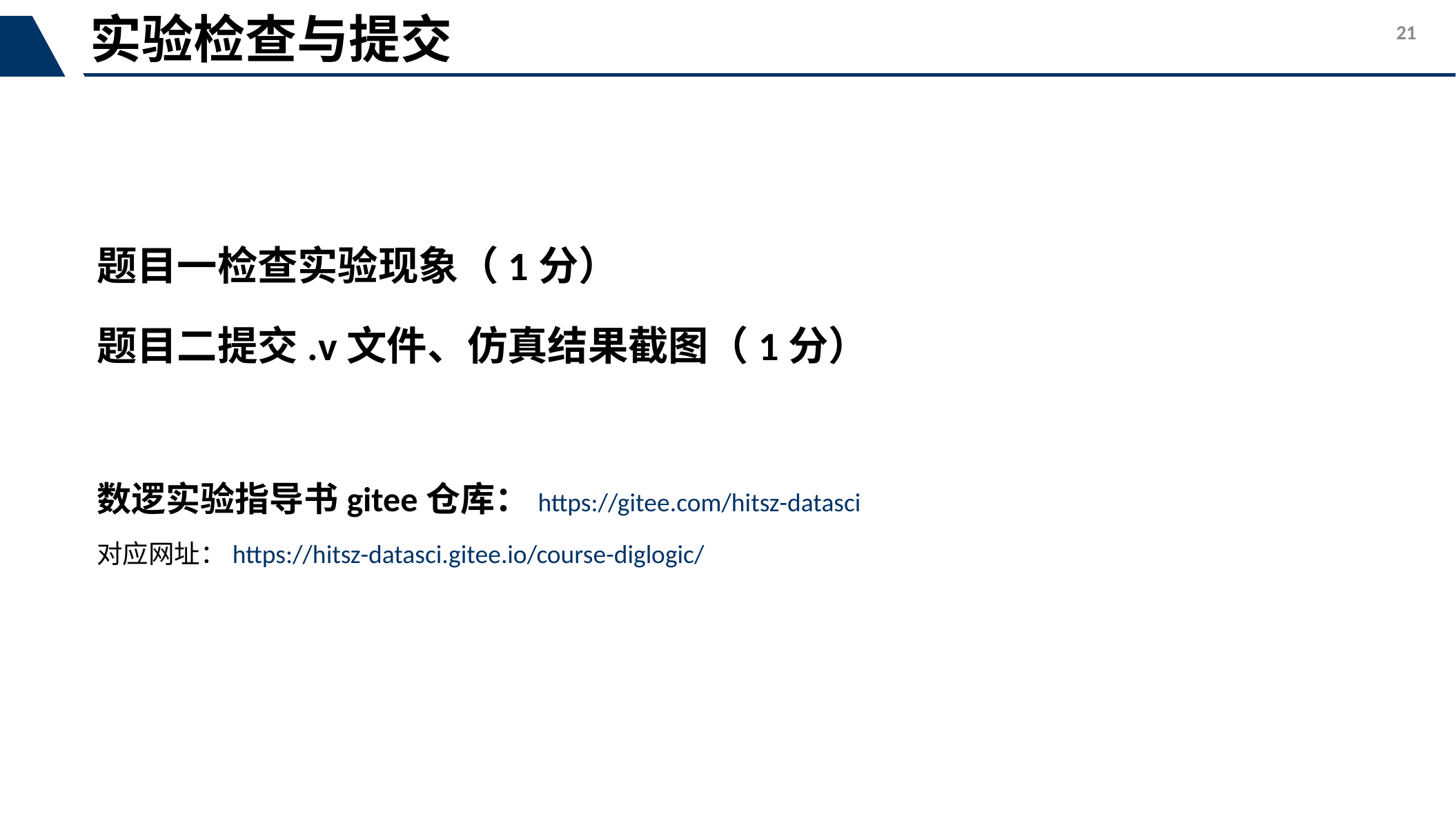

实验检查与提交

题目一检查实验现象（1分）
题目二提交.v文件、仿真结果截图（1分）

数逻实验指导书gitee仓库：https://gitee.com/hitsz-datasci
对应网址：https://hitsz-datasci.gitee.io/course-diglogic/